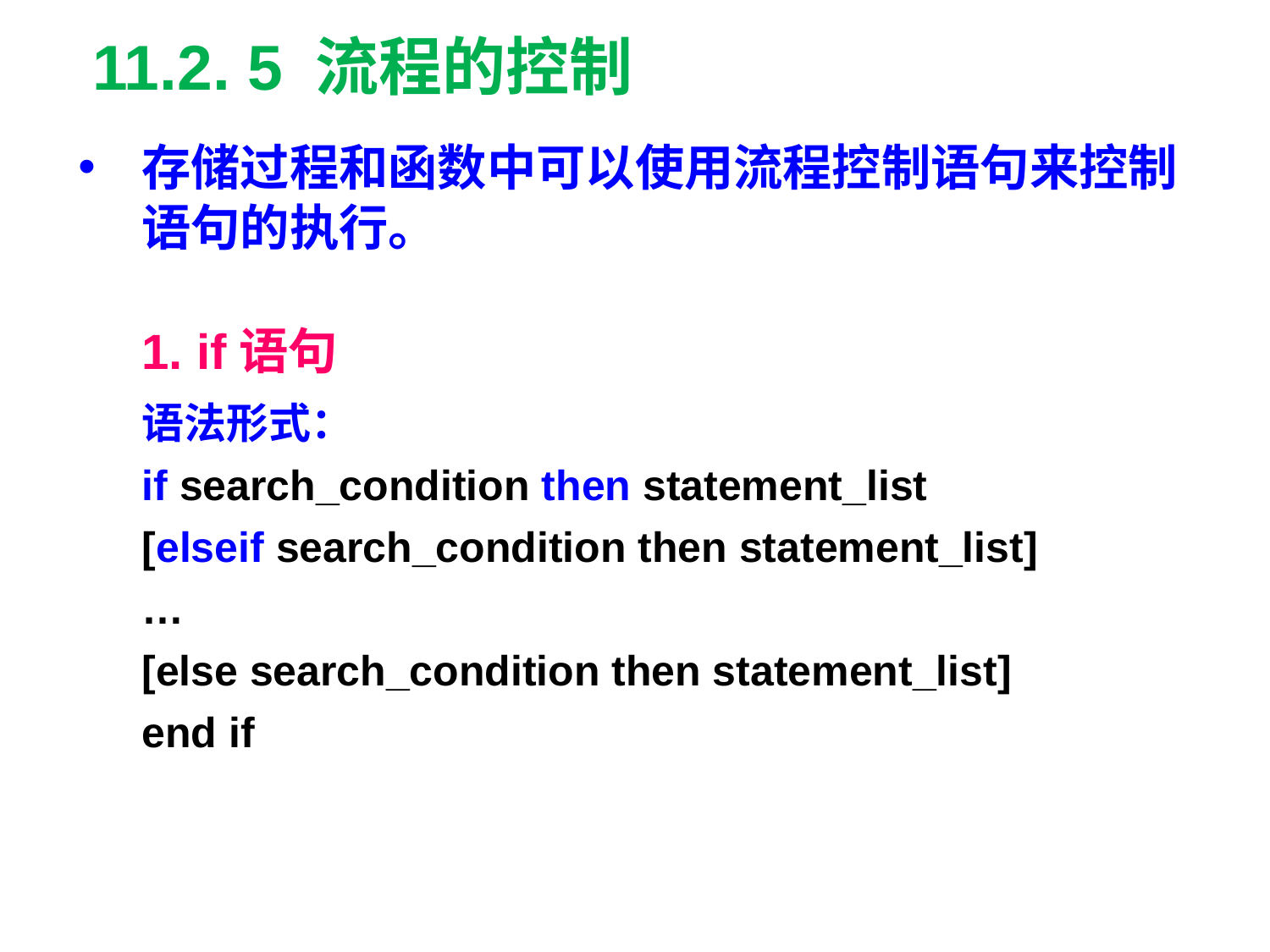

11.2. 5 流程的控制
存储过程和函数中可以使用流程控制语句来控制语句的执行。
1. if语句
语法形式：
if search_condition then statement_list
[elseif search_condition then statement_list]
…
[else search_condition then statement_list]
end if